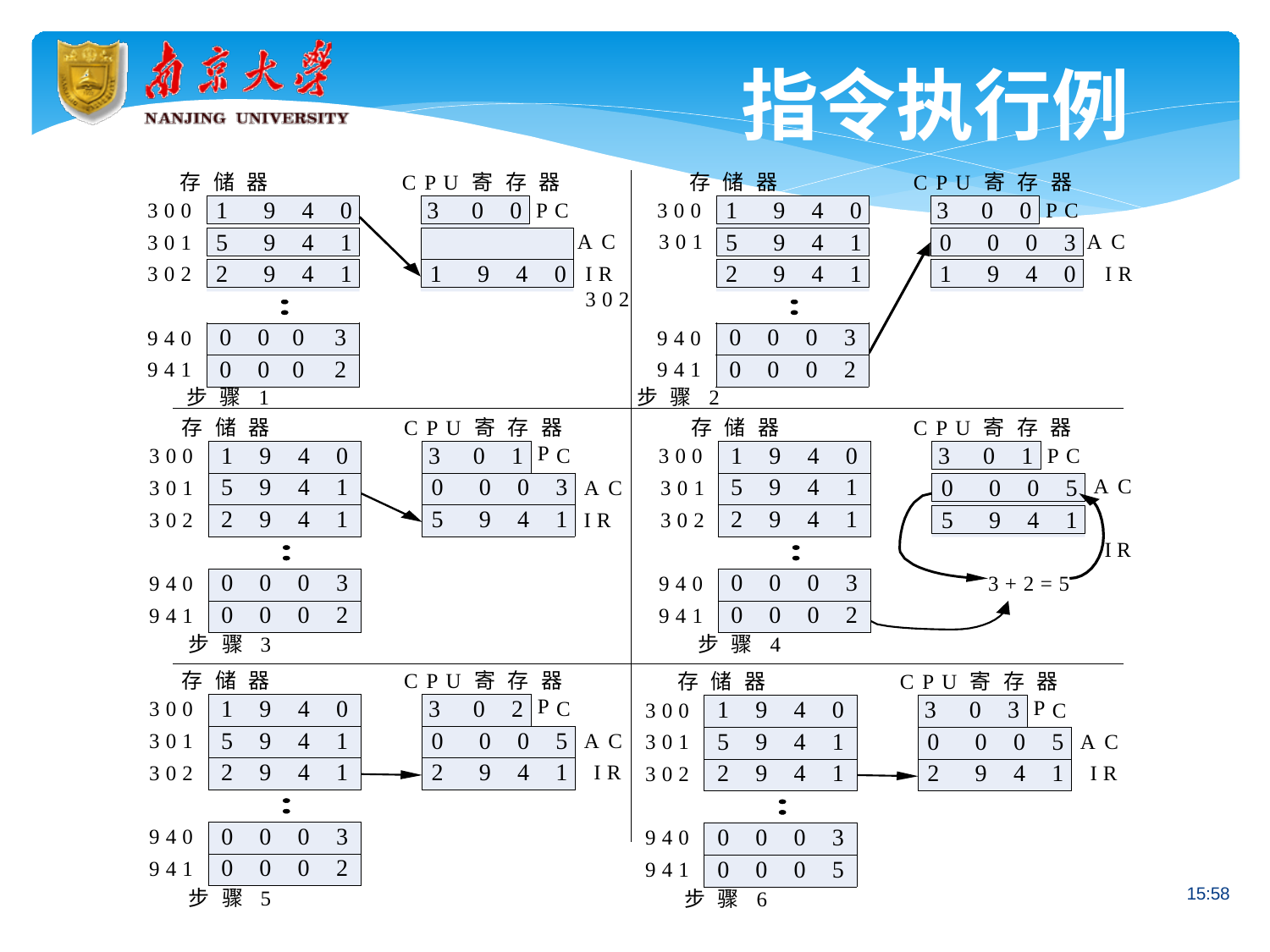

# 指令执行例

存储器
CPU寄存器
存储器	CPU寄存器

300
301
302
300
AC	301
IR	302
PC
PC
1	9	4	0

3	0	0

1	9	4	0

3	0	0

AC  IR
5	9	4	1

5	9	4	1
0	0	0	3

2	9	4	1

1	9	4	0

2	9	4	1

1	9	4	0

940
941
940
941
| 0 | 0 | 0 | 3 |
| --- | --- | --- | --- |
| 0 | 0 | 0 | 2 |
| 0 | 0 | 0 | 3 |
| --- | --- | --- | --- |
| 0 | 0 | 0 | 2 |
步骤1
步骤2

存储器
CPU寄存器
存储器
CPU寄存器
300
301
302
300
AC	301
IR	302
C
PC
| 3 0 1 | P |
| --- | --- |
| 0 0 0 3 |  |
| 5 9 4 1 |  |
| 1 9 4 0 |
| --- |
| 5 9 4 1 |
| 2 9 4 1 |
| 1 9 4 0 |
| --- |
| 5 9 4 1 |
| 2 9 4 1 |
3	0	1
AC  IR

0	0	0	5

5	9	4	1

940
941
940
941
3+2=5
| 0 | 0 | 0 | 3 |
| --- | --- | --- | --- |
| 0 | 0 | 0 | 2 |
| 0 | 0 | 0 | 3 |
| --- | --- | --- | --- |
| 0 | 0 | 0 | 2 |

步骤3
步骤4

存储器
CPU寄存器
存储器
CPU寄存器
300
301
302
300
301
302
C
| 3 0 2 | P |
| --- | --- |
| 0 0 0 5 |  |
| 2 9 4 1 |  |
| 1 9 4 0 |
| --- |
| 5 9 4 1 |
| 2 9 4 1 |
C
| 3 0 3 | P |
| --- | --- |
| 0 0 0 5 |  |
| 2 9 4 1 |  |
| 1 9 4 0 |
| --- |
| 5 9 4 1 |
| 2 9 4 1 |
AC  IR
AC  IR

940
941
940
941
| 0 | 0 | 0 | 3 |
| --- | --- | --- | --- |
| 0 | 0 | 0 | 2 |
| 0 | 0 | 0 | 3 |
| --- | --- | --- | --- |
| 0 | 0 | 0 | 5 |
15:58
步骤5
步骤6